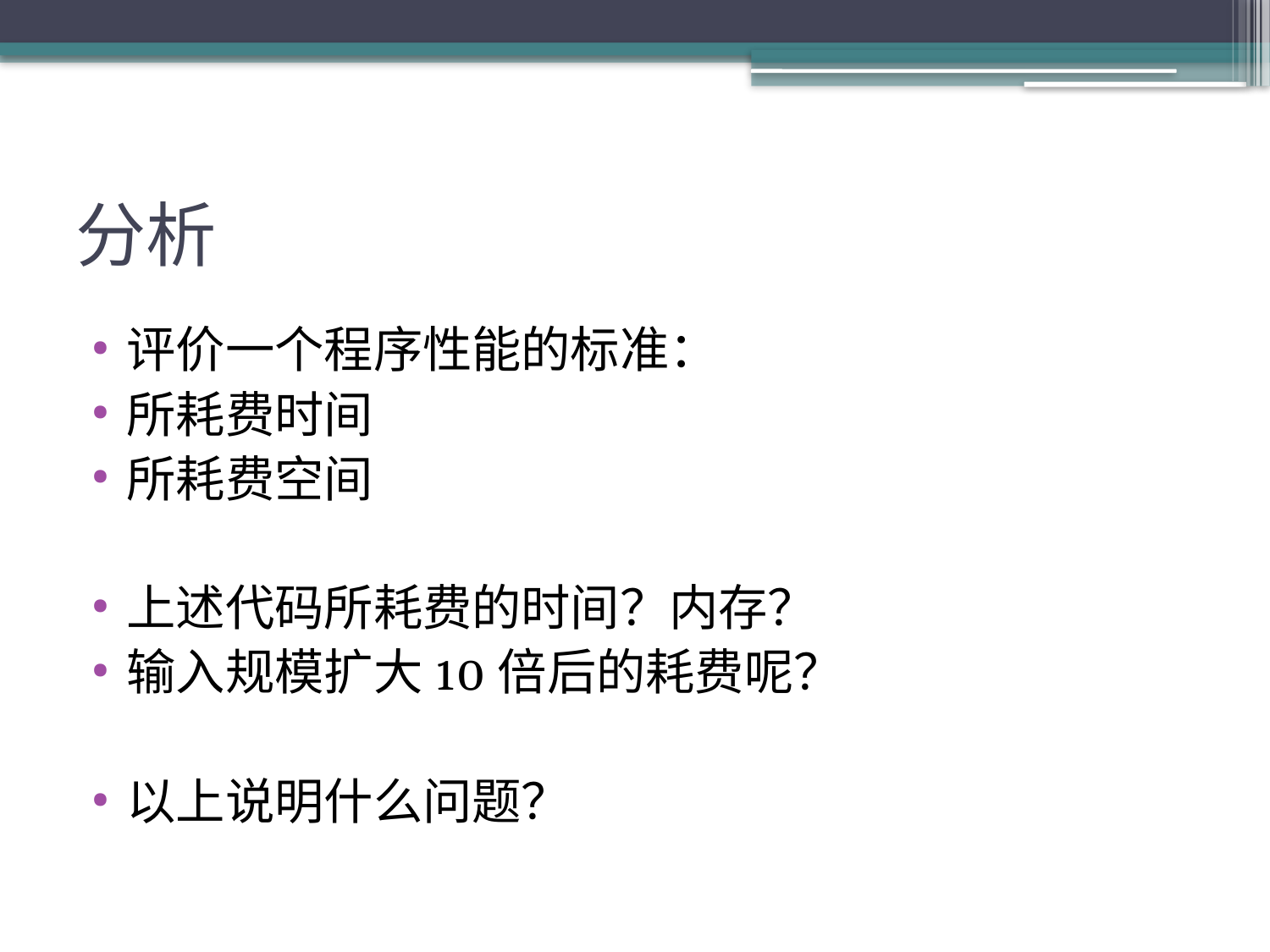

# 分析
评价一个程序性能的标准：
所耗费时间
所耗费空间

上述代码所耗费的时间？内存？
输入规模扩大10倍后的耗费呢？

以上说明什么问题？